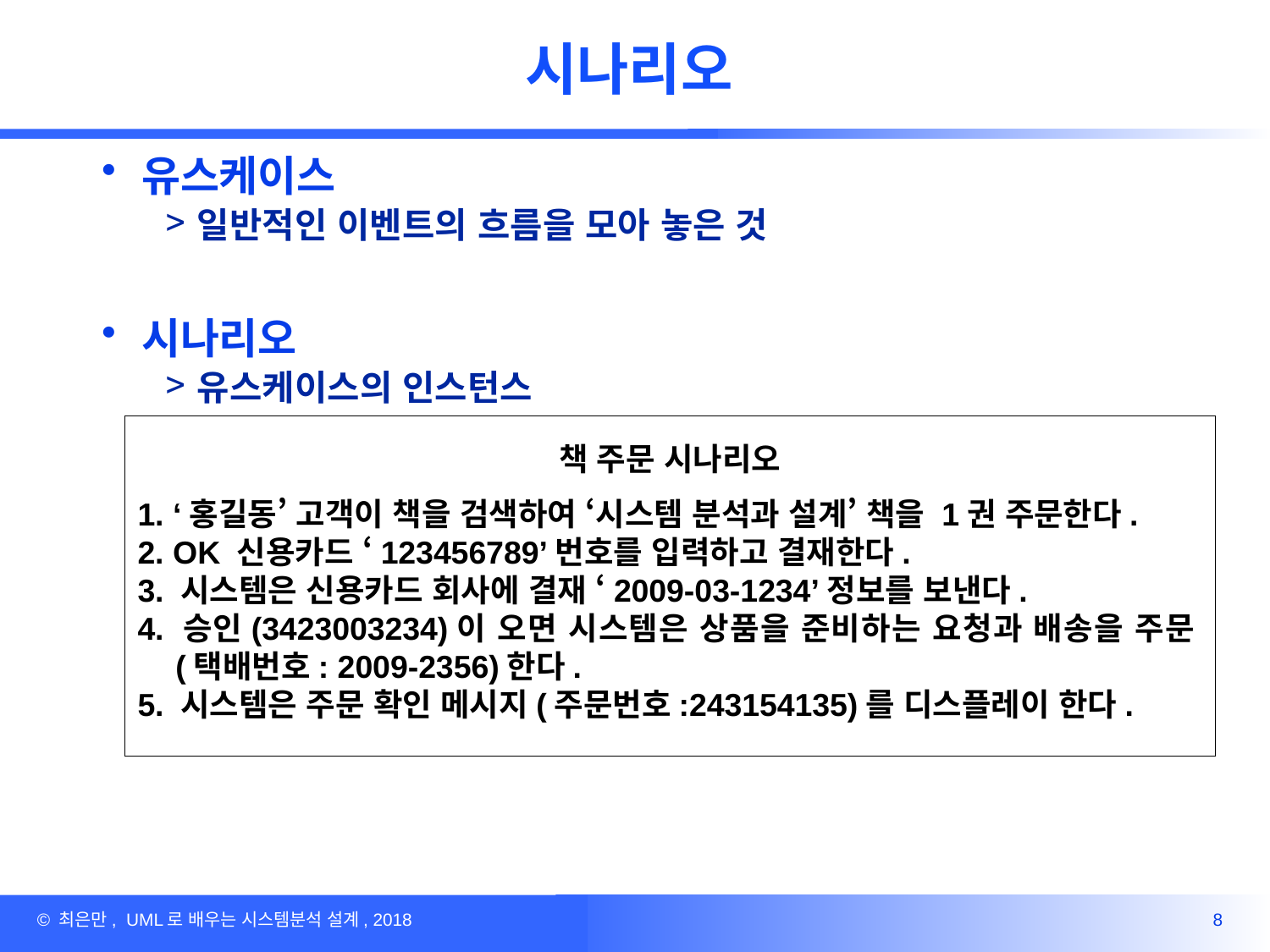

# 시나리오
유스케이스
일반적인 이벤트의 흐름을 모아 놓은 것

시나리오
유스케이스의 인스턴스

책 주문 시나리오

1. ‘홍길동’ 고객이 책을 검색하여 ‘시스템 분석과 설계’ 책을 1권 주문한다.
2. OK 신용카드 ‘123456789’번호를 입력하고 결재한다.
3. 시스템은 신용카드 회사에 결재 ‘2009-03-1234’정보를 보낸다.
4. 승인(3423003234)이 오면 시스템은 상품을 준비하는 요청과 배송을 주문(택배번호: 2009-2356)한다.
5. 시스템은 주문 확인 메시지(주문번호:243154135)를 디스플레이 한다.